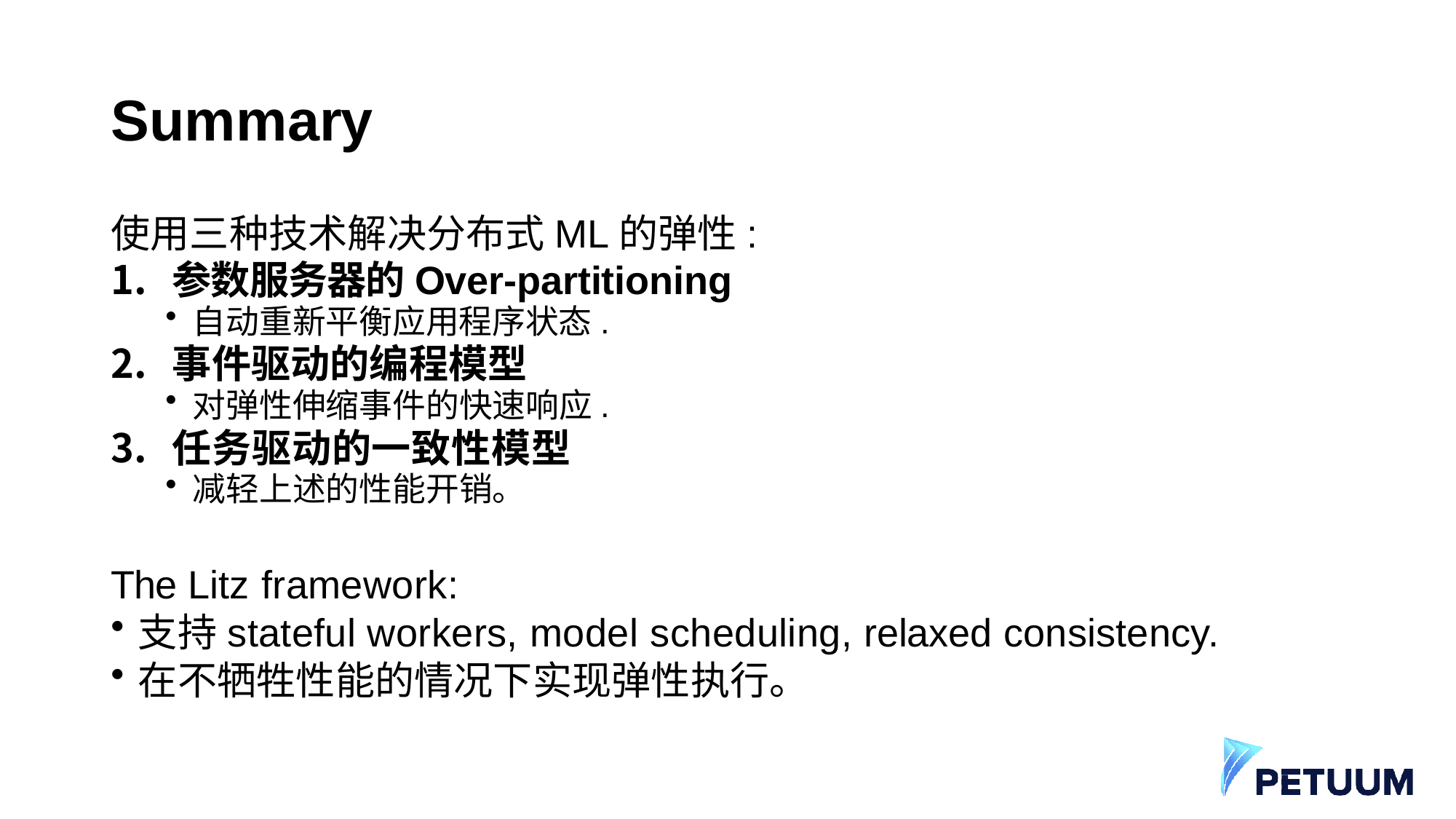

# Summary
使用三种技术解决分布式ML的弹性:
参数服务器的Over-partitioning
自动重新平衡应用程序状态.
事件驱动的编程模型
对弹性伸缩事件的快速响应.
任务驱动的一致性模型
减轻上述的性能开销。

The Litz framework:
支持stateful workers, model scheduling, relaxed consistency.
在不牺牲性能的情况下实现弹性执行。